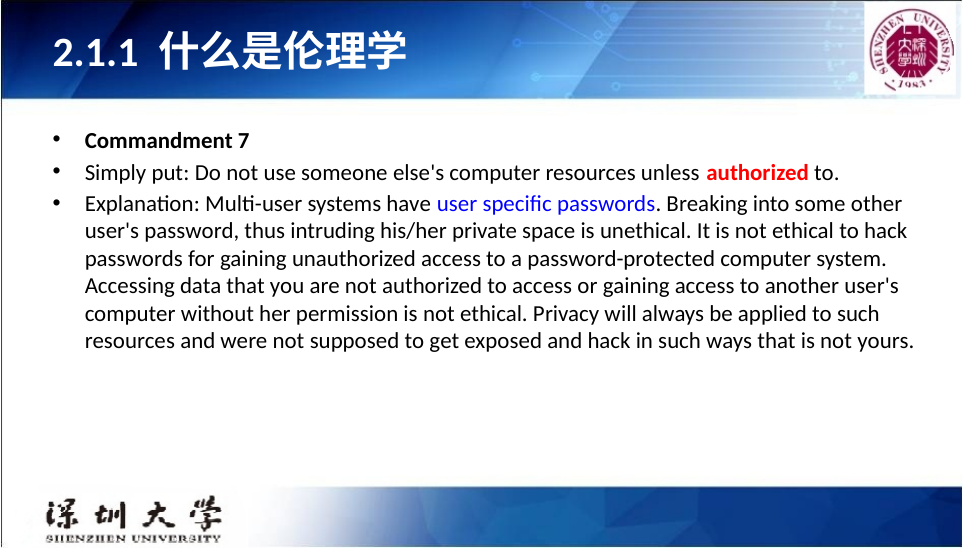

# 2.1.1 什么是伦理学
Commandment 7
Simply put: Do not use someone else's computer resources unless authorized to.
Explanation: Multi-user systems have user specific passwords. Breaking into some other user's password, thus intruding his/her private space is unethical. It is not ethical to hack passwords for gaining unauthorized access to a password-protected computer system. Accessing data that you are not authorized to access or gaining access to another user's computer without her permission is not ethical. Privacy will always be applied to such resources and were not supposed to get exposed and hack in such ways that is not yours.
51